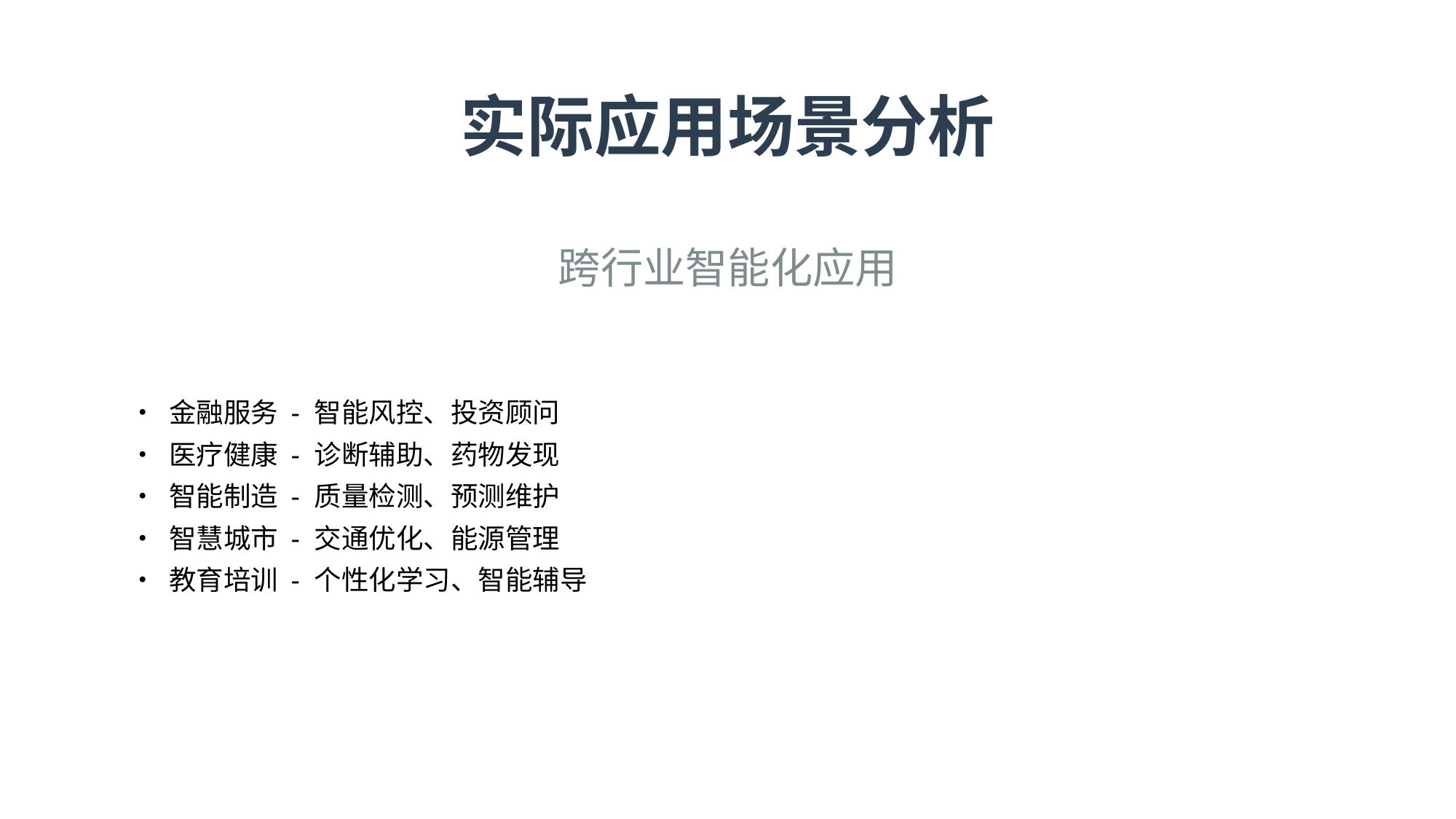

实际应用场景分析
跨行业智能化应用
• 金融服务 - 智能风控、投资顾问
• 医疗健康 - 诊断辅助、药物发现
• 智能制造 - 质量检测、预测维护
• 智慧城市 - 交通优化、能源管理
• 教育培训 - 个性化学习、智能辅导